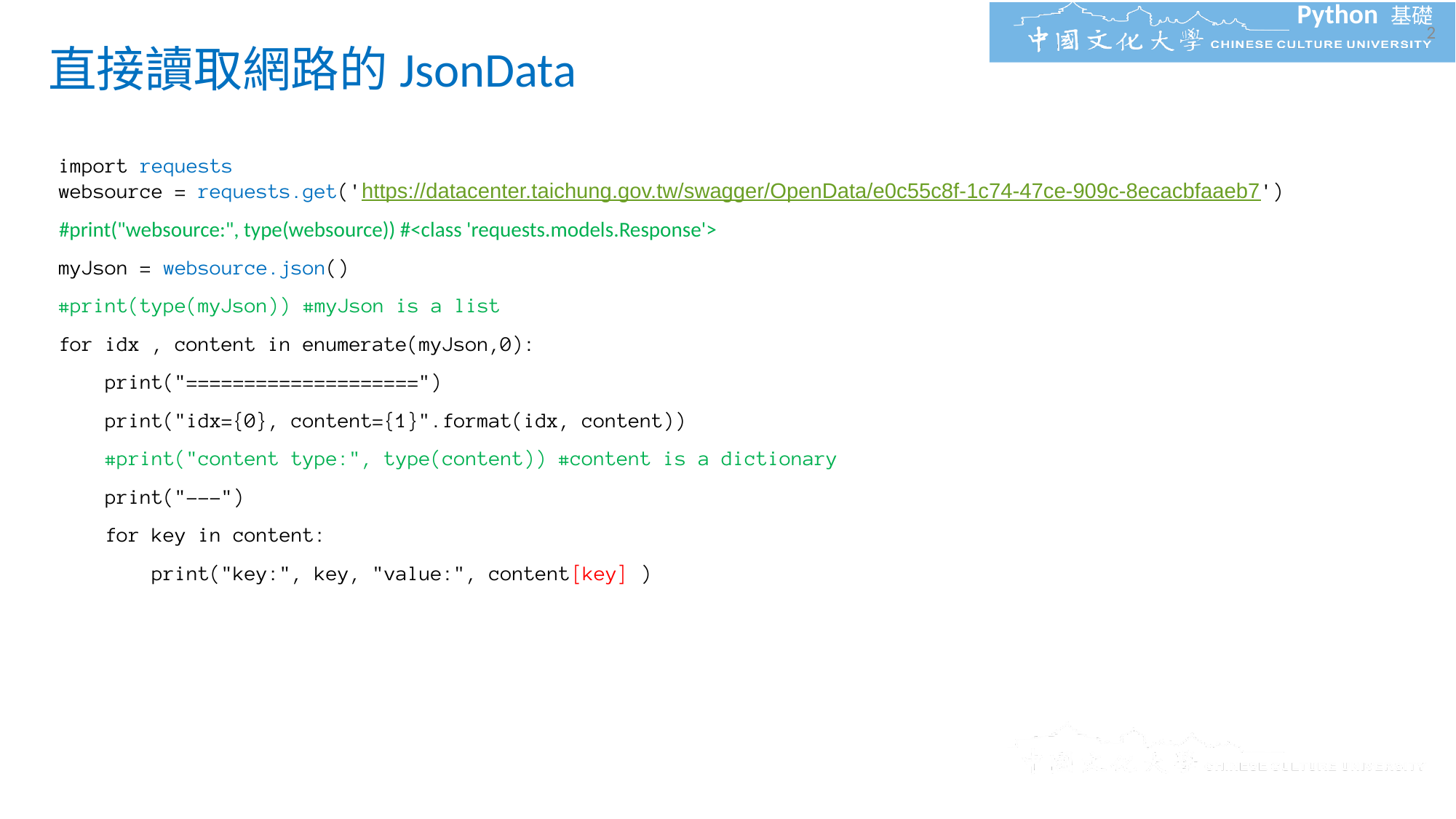

# 直接讀取網路的JsonData
import requests
websource = requests.get('https://datacenter.taichung.gov.tw/swagger/OpenData/e0c55c8f-1c74-47ce-909c-8ecacbfaaeb7')
#print("websource:", type(websource)) #<class 'requests.models.Response'>
myJson = websource.json()
#print(type(myJson)) #myJson is a list
for idx , content in enumerate(myJson,0):
    print("====================")
    print("idx={0}, content={1}".format(idx, content))
    #print("content type:", type(content)) #content is a dictionary
    print("---")
    for key in content:
        print("key:", key, "value:", content[key] )